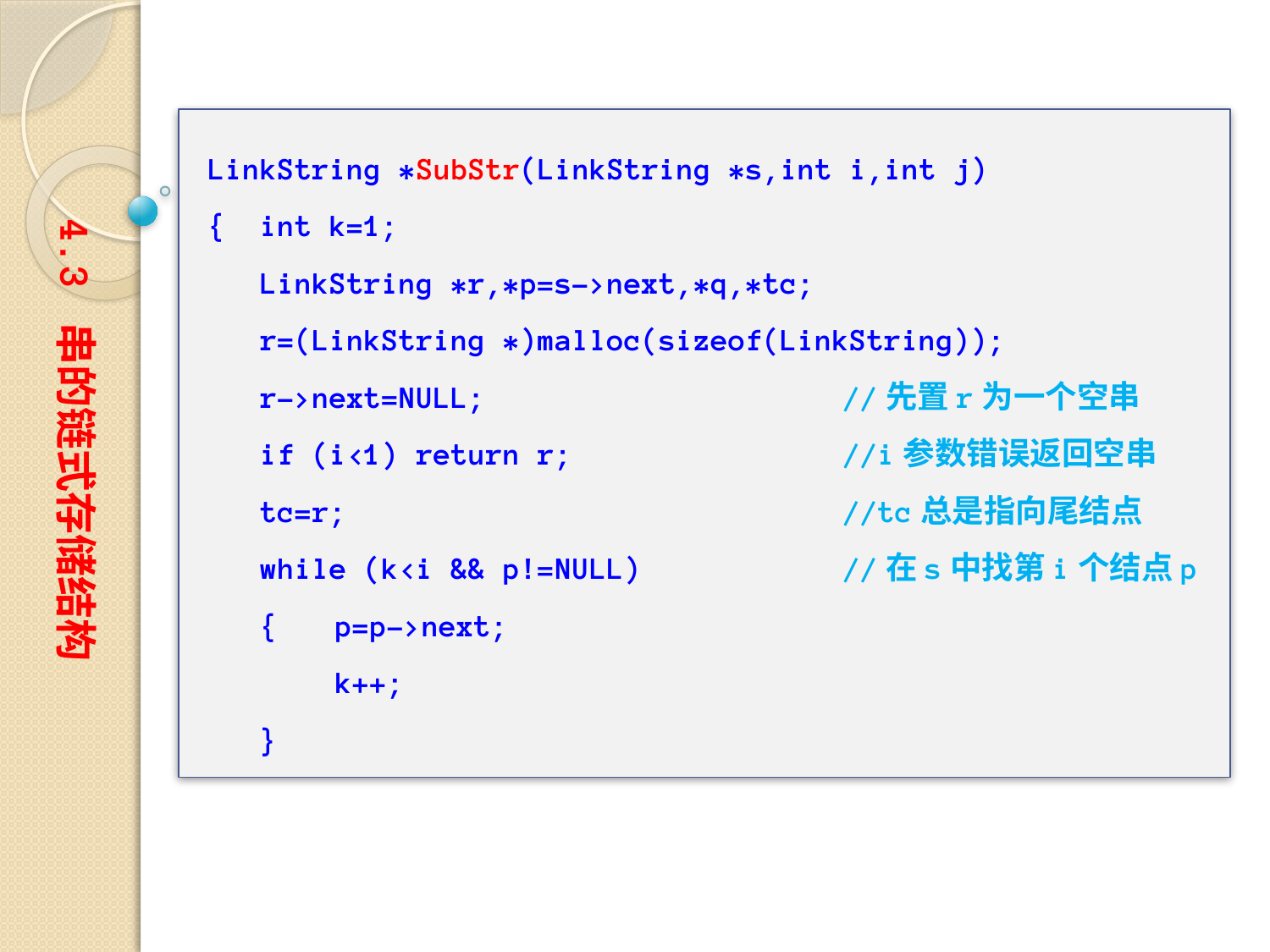

LinkString *SubStr(LinkString *s,int i,int j)
{  int k=1;
   LinkString *r,*p=s->next,*q,*tc;
   r=(LinkString *)malloc(sizeof(LinkString));
   r->next=NULL;			//先置r为一个空串
   if (i<1) return r;			//i参数错误返回空串
   tc=r;				//tc总是指向尾结点
   while (k<i && p!=NULL)		//在s中找第i个结点p
   {	p=p->next;
	k++;
   }
4.3 串的链式存储结构